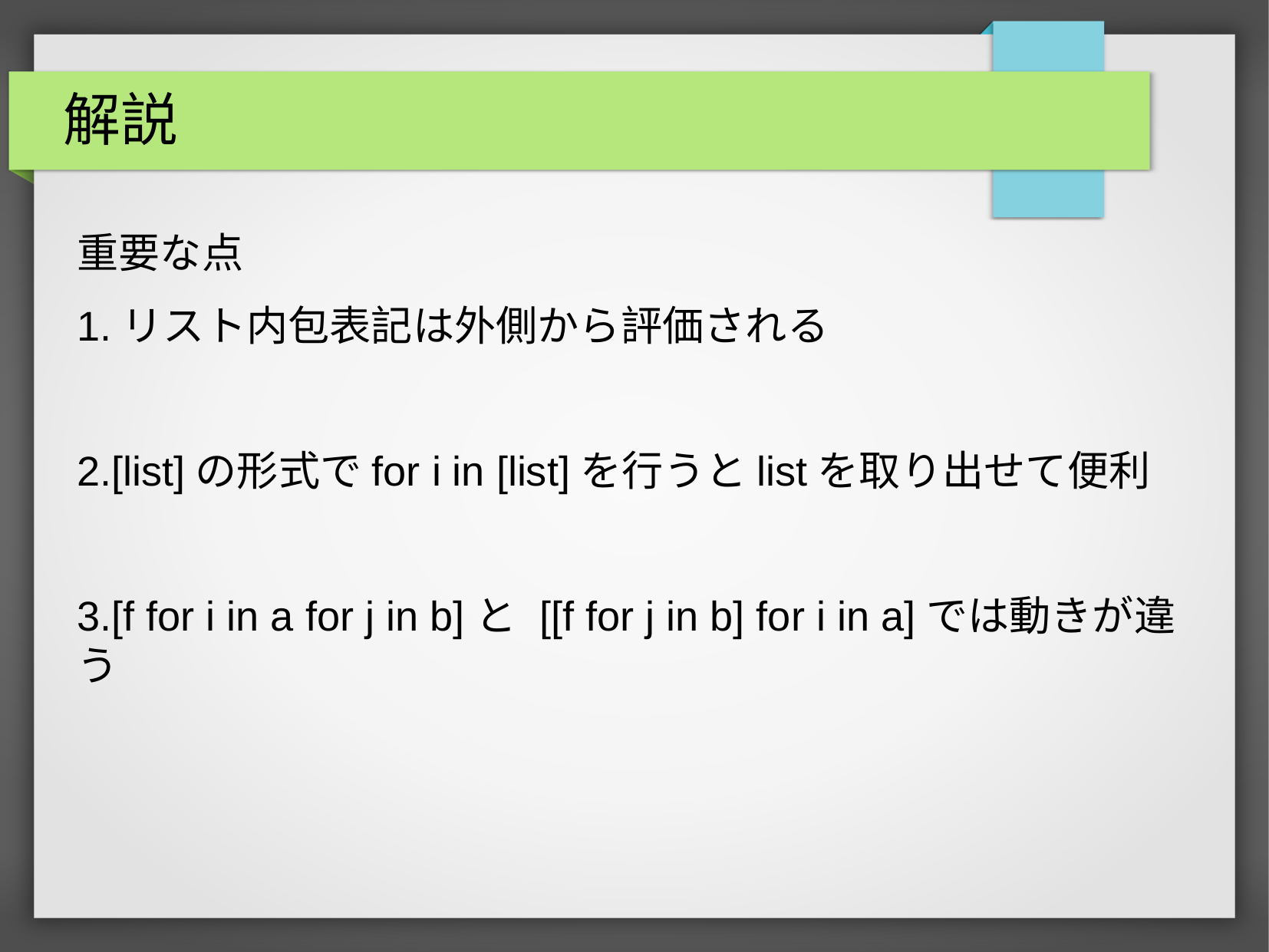

解説
重要な点
1.リスト内包表記は外側から評価される

2.[list]の形式でfor i in [list]を行うとlistを取り出せて便利

3.[f for i in a for j in b]と [[f for j in b] for i in a]では動きが違う